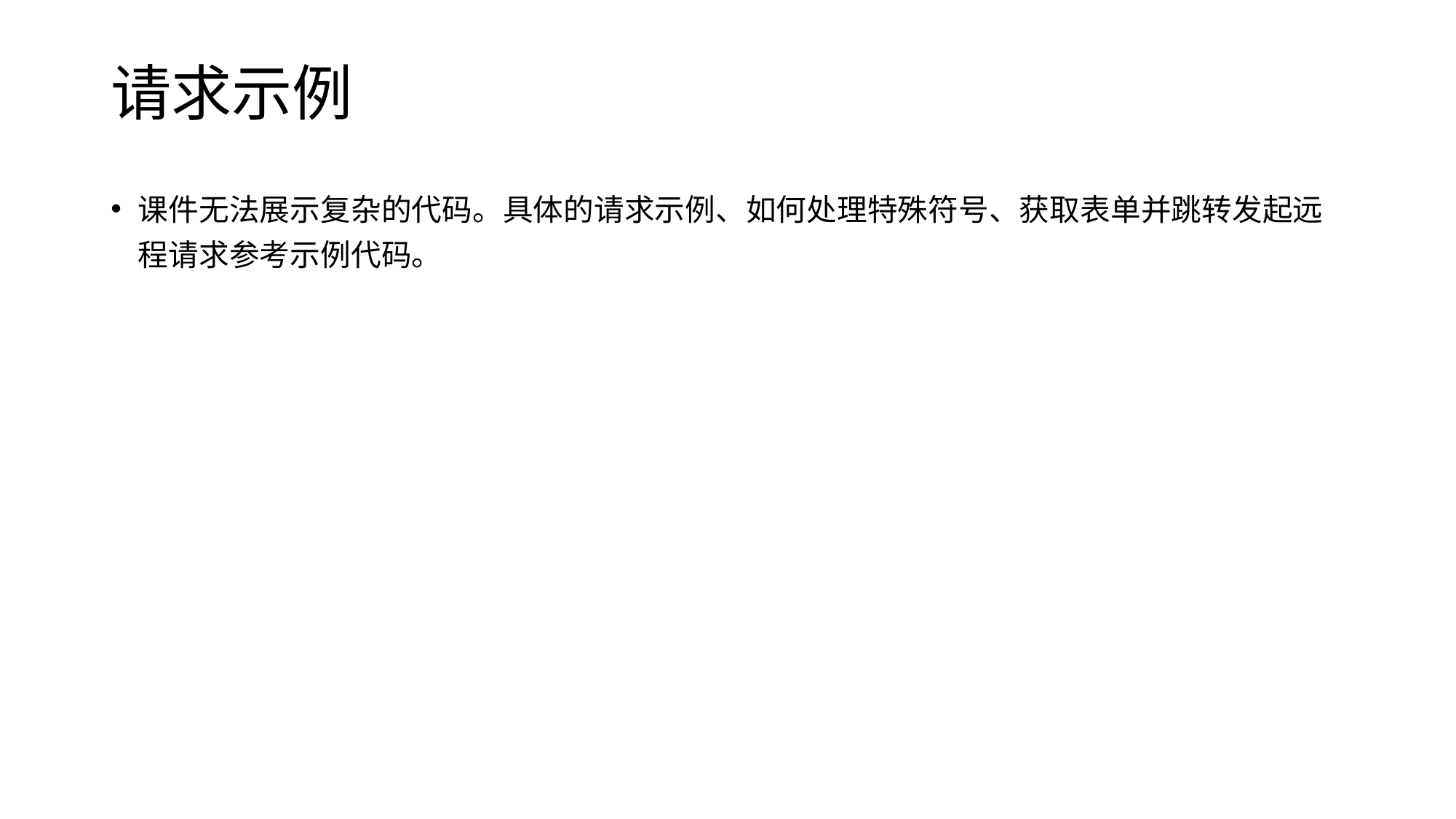

# 请求示例
课件无法展示复杂的代码。具体的请求示例、如何处理特殊符号、获取表单并跳转发起远程请求参考示例代码。